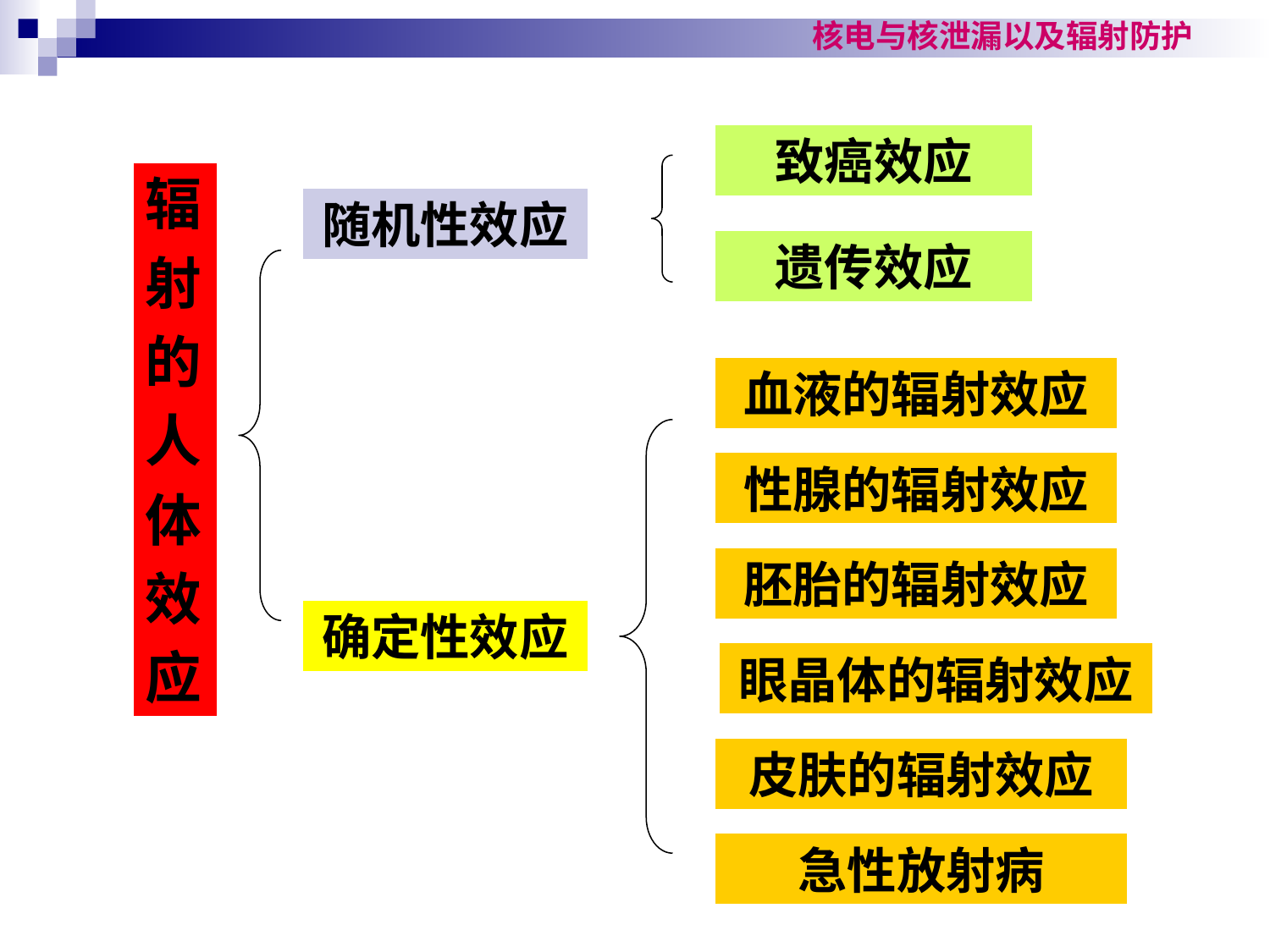

致癌效应
辐
射
的
人
体
效
应

随机性效应
遗传效应

血液的辐射效应

性腺的辐射效应
胚胎的辐射效应
确定性效应
眼晶体的辐射效应
皮肤的辐射效应
急性放射病